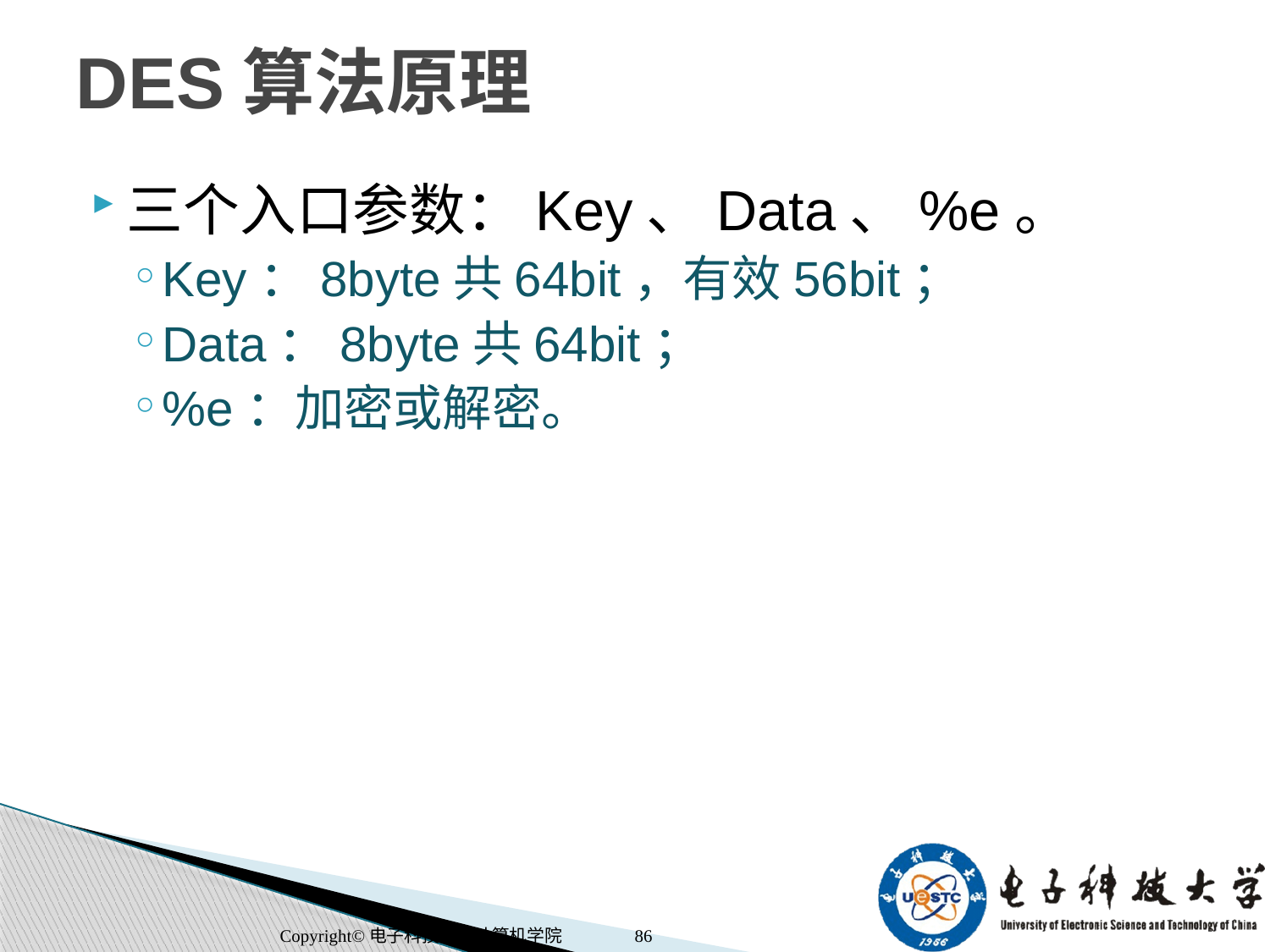

# DES算法原理
三个入口参数：Key、Data、%e。
Key：8byte共64bit，有效56bit；
Data：8byte共64bit；
%e：加密或解密。
Copyright©电子科技大学计算机学院
86